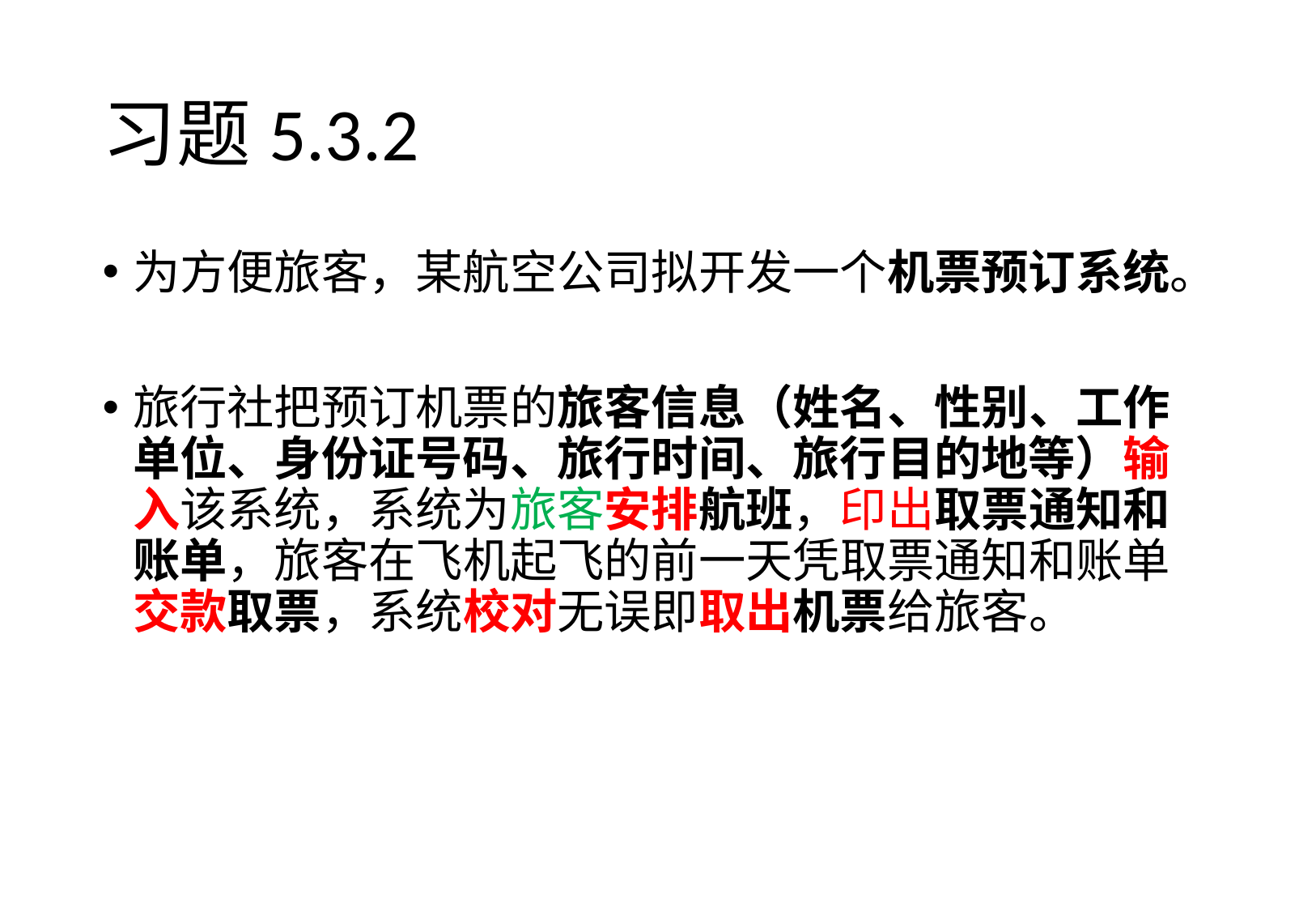

# 习题5.3.2
为方便旅客，某航空公司拟开发一个机票预订系统。

旅行社把预订机票的旅客信息（姓名、性别、工作单位、身份证号码、旅行时间、旅行目的地等）输入该系统，系统为旅客安排航班，印出取票通知和账单，旅客在飞机起飞的前一天凭取票通知和账单交款取票，系统校对无误即取出机票给旅客。